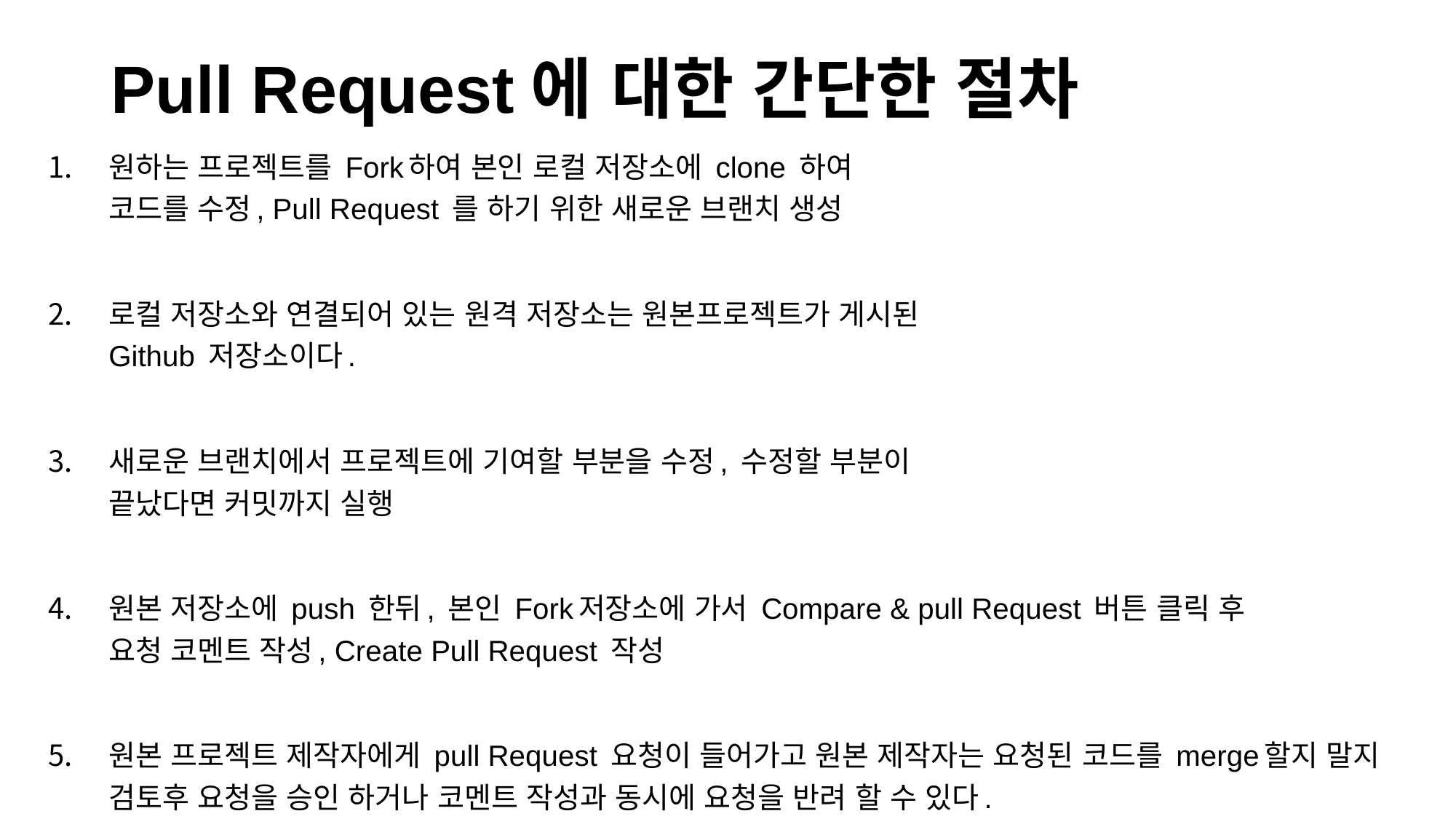

# Pull Request에 대한 간단한 절차
원하는 프로젝트를 Fork하여 본인 로컬 저장소에 clone 하여
코드를 수정, Pull Request 를 하기 위한 새로운 브랜치 생성

로컬 저장소와 연결되어 있는 원격 저장소는 원본프로젝트가 게시된
Github 저장소이다.

새로운 브랜치에서 프로젝트에 기여할 부분을 수정, 수정할 부분이
끝났다면 커밋까지 실행

원본 저장소에 push 한뒤, 본인 Fork저장소에 가서 Compare & pull Request 버튼 클릭 후
요청 코멘트 작성, Create Pull Request 작성

원본 프로젝트 제작자에게 pull Request 요청이 들어가고 원본 제작자는 요청된 코드를 merge할지 말지 검토후 요청을 승인 하거나 코멘트 작성과 동시에 요청을 반려 할 수 있다.